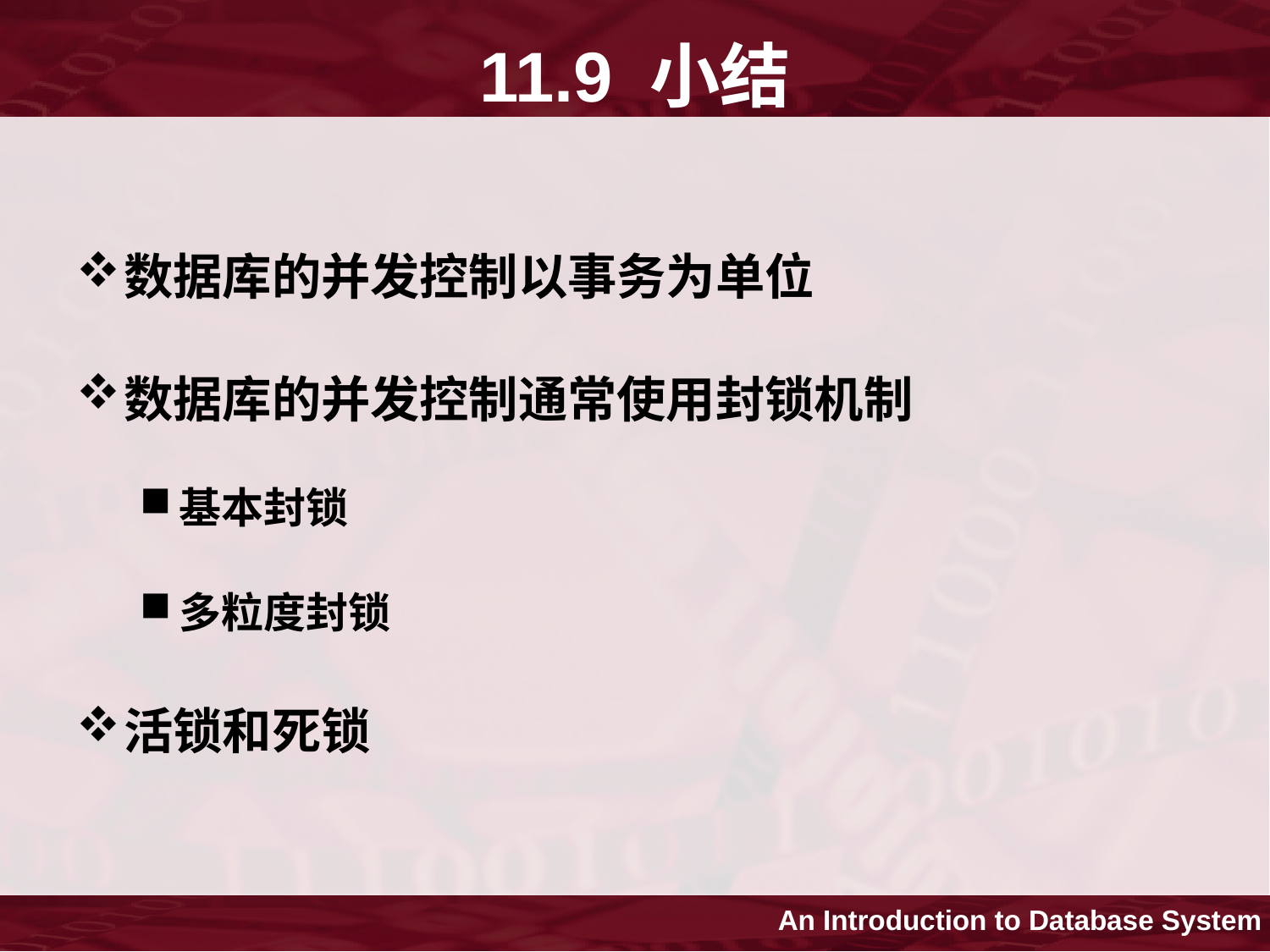

# 11.9 小结
数据库的并发控制以事务为单位
数据库的并发控制通常使用封锁机制
基本封锁
多粒度封锁
活锁和死锁